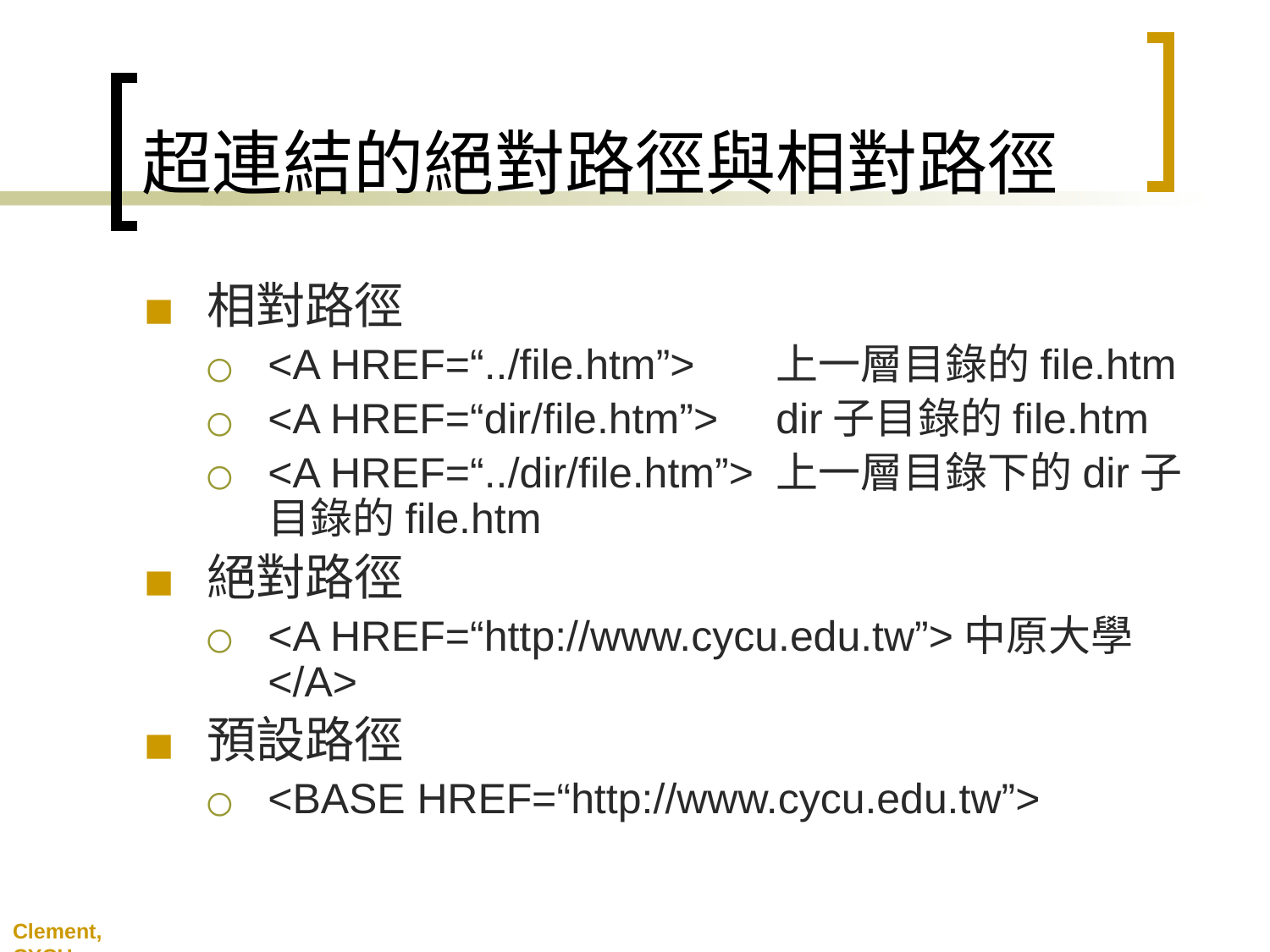

# 超連結的絕對路徑與相對路徑
相對路徑
<A HREF=“../file.htm”>	上一層目錄的file.htm
<A HREF=“dir/file.htm”>	dir子目錄的file.htm
<A HREF=“../dir/file.htm”>	上一層目錄下的dir子目錄的file.htm
絕對路徑
<A HREF=“http://www.cycu.edu.tw”>中原大學</A>
預設路徑
<BASE HREF=“http://www.cycu.edu.tw”>